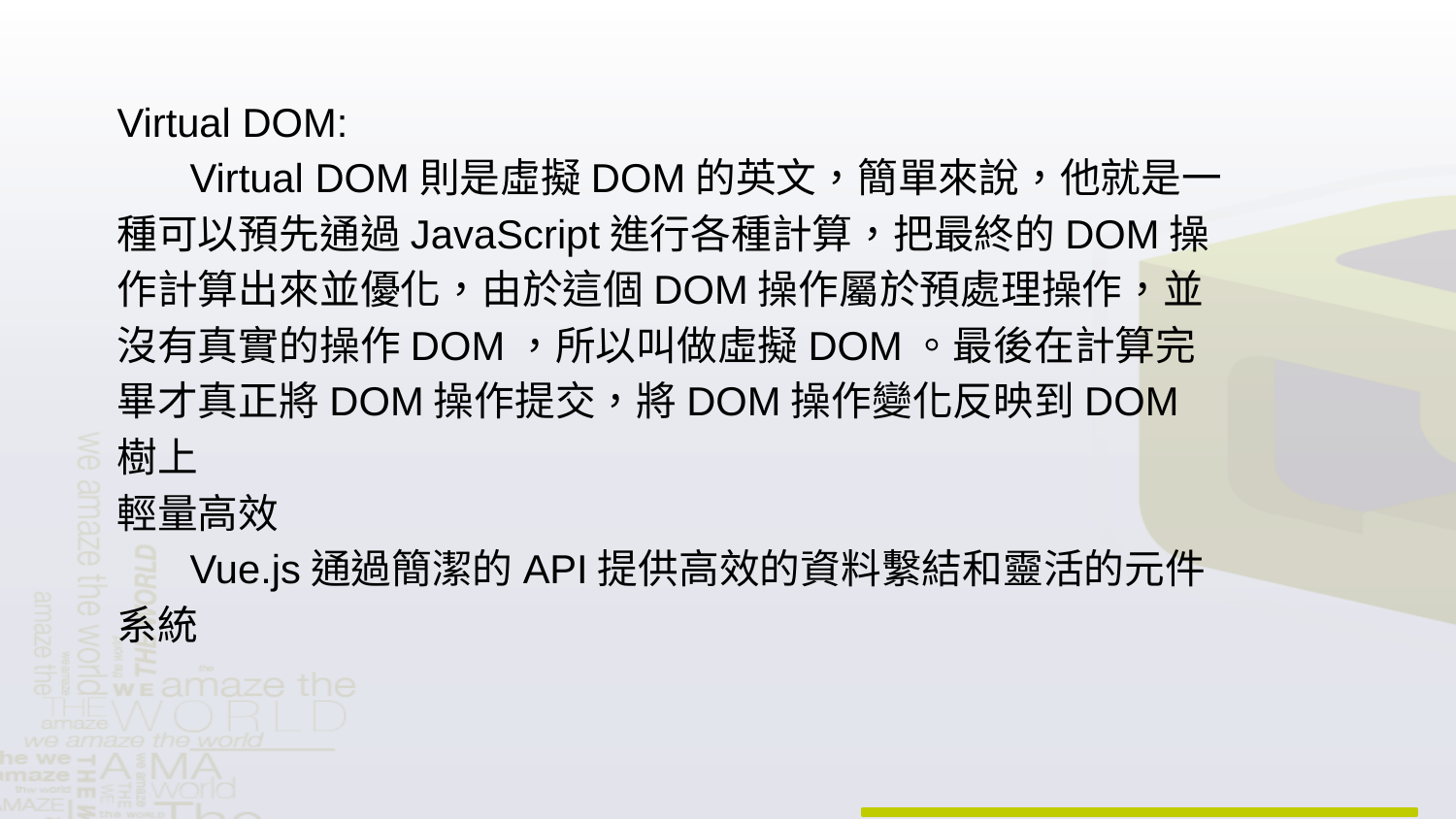

Virtual DOM:
Virtual DOM則是虛擬DOM的英文，簡單來說，他就是一種可以預先通過JavaScript進行各種計算，把最終的DOM操作計算出來並優化，由於這個DOM操作屬於預處理操作，並沒有真實的操作DOM，所以叫做虛擬DOM。最後在計算完畢才真正將DOM操作提交，將DOM操作變化反映到DOM樹上
輕量高效
Vue.js通過簡潔的API提供高效的資料繫結和靈活的元件系統